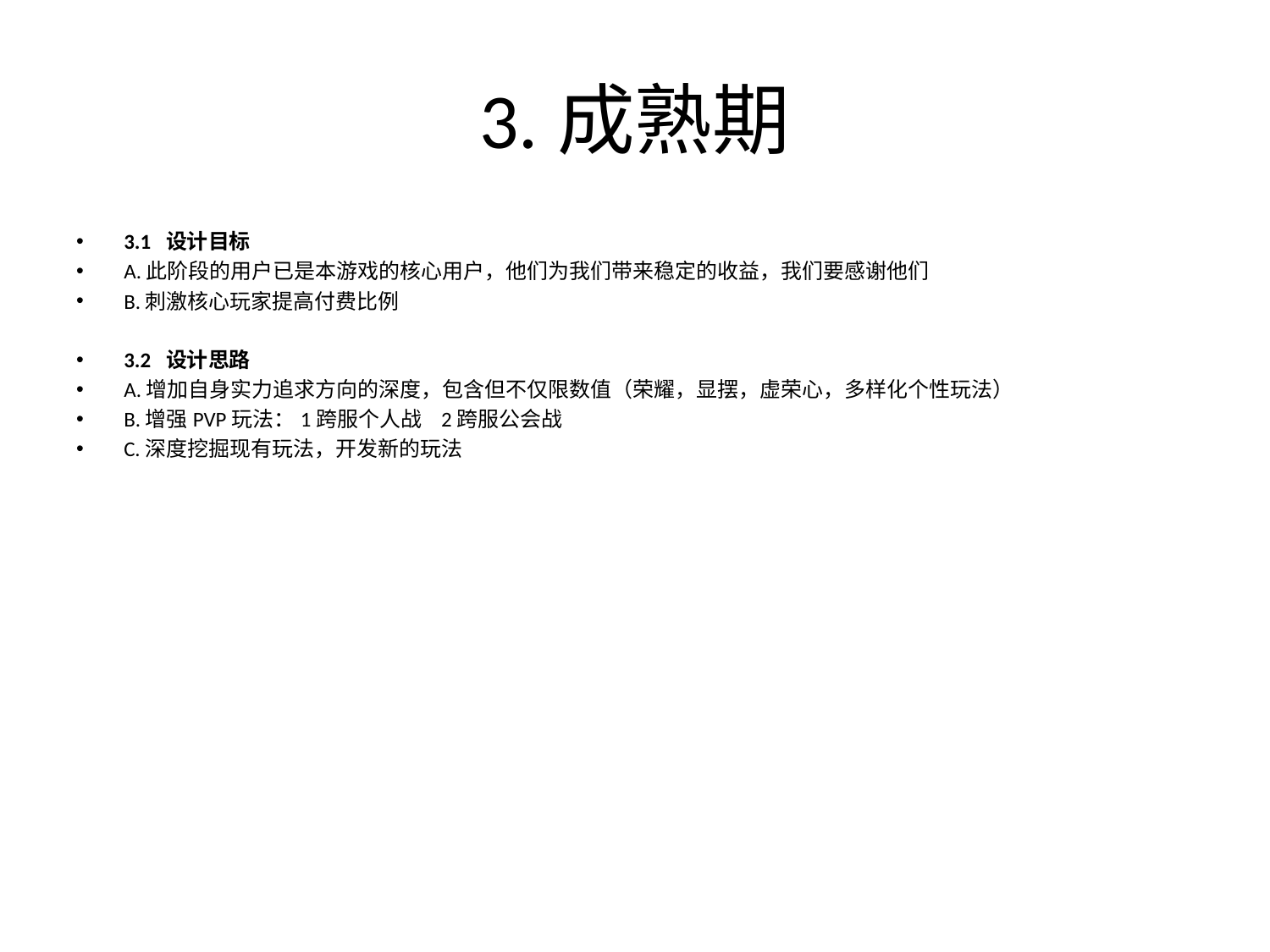

# 3.成熟期
3.1  设计目标
A.此阶段的用户已是本游戏的核心用户，他们为我们带来稳定的收益，我们要感谢他们
B.刺激核心玩家提高付费比例

3.2  设计思路
A.增加自身实力追求方向的深度，包含但不仅限数值（荣耀，显摆，虚荣心，多样化个性玩法）
B.增强PVP玩法：1跨服个人战   2跨服公会战
C.深度挖掘现有玩法，开发新的玩法